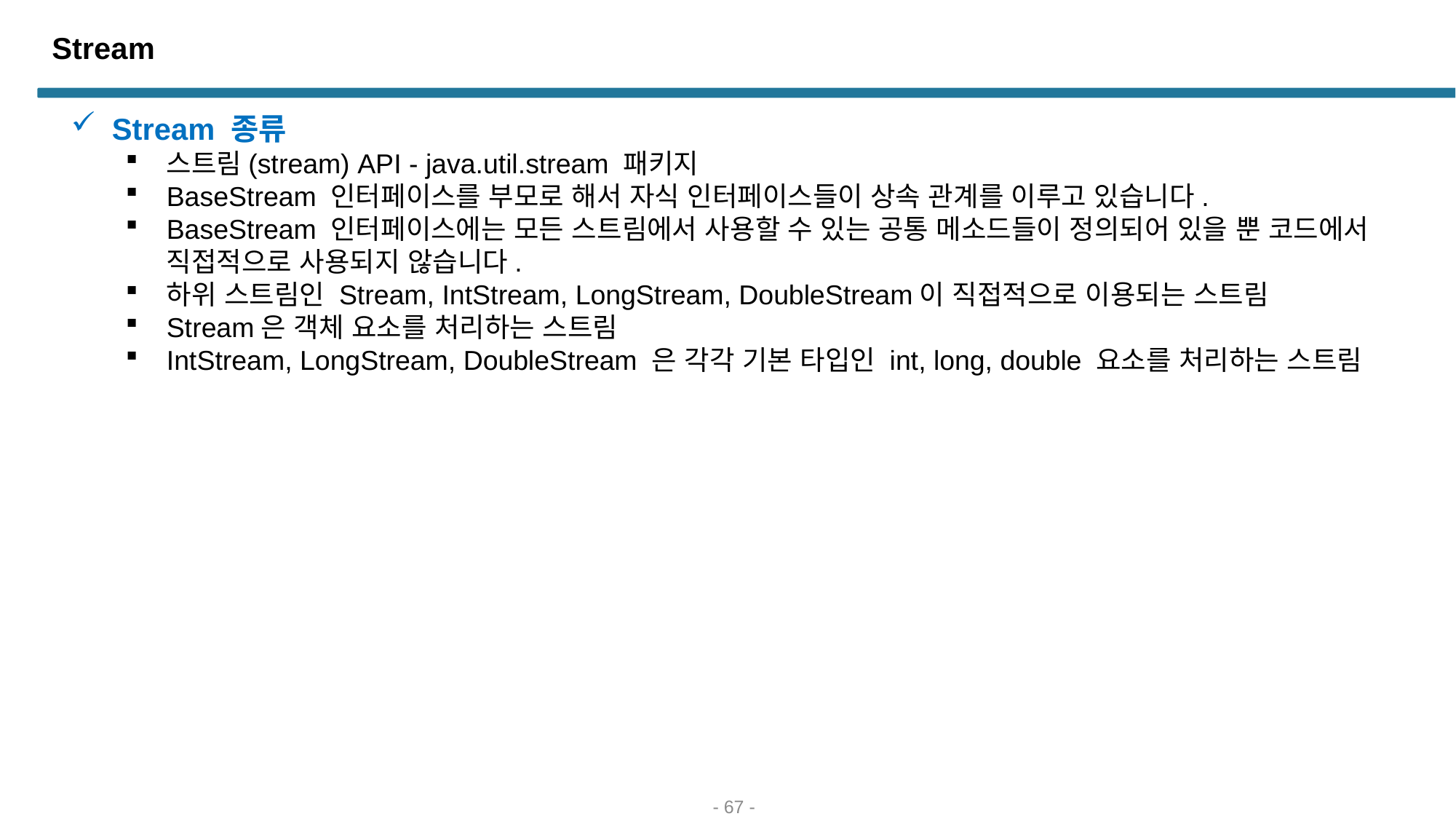

# Stream
Stream 종류
스트림(stream) API - java.util.stream 패키지
BaseStream 인터페이스를 부모로 해서 자식 인터페이스들이 상속 관계를 이루고 있습니다.
BaseStream 인터페이스에는 모든 스트림에서 사용할 수 있는 공통 메소드들이 정의되어 있을 뿐 코드에서 직접적으로 사용되지 않습니다.
하위 스트림인 Stream, IntStream, LongStream, DoubleStream이 직접적으로 이용되는 스트림
Stream은 객체 요소를 처리하는 스트림
IntStream, LongStream, DoubleStream 은 각각 기본 타입인 int, long, double 요소를 처리하는 스트림
- 67 -